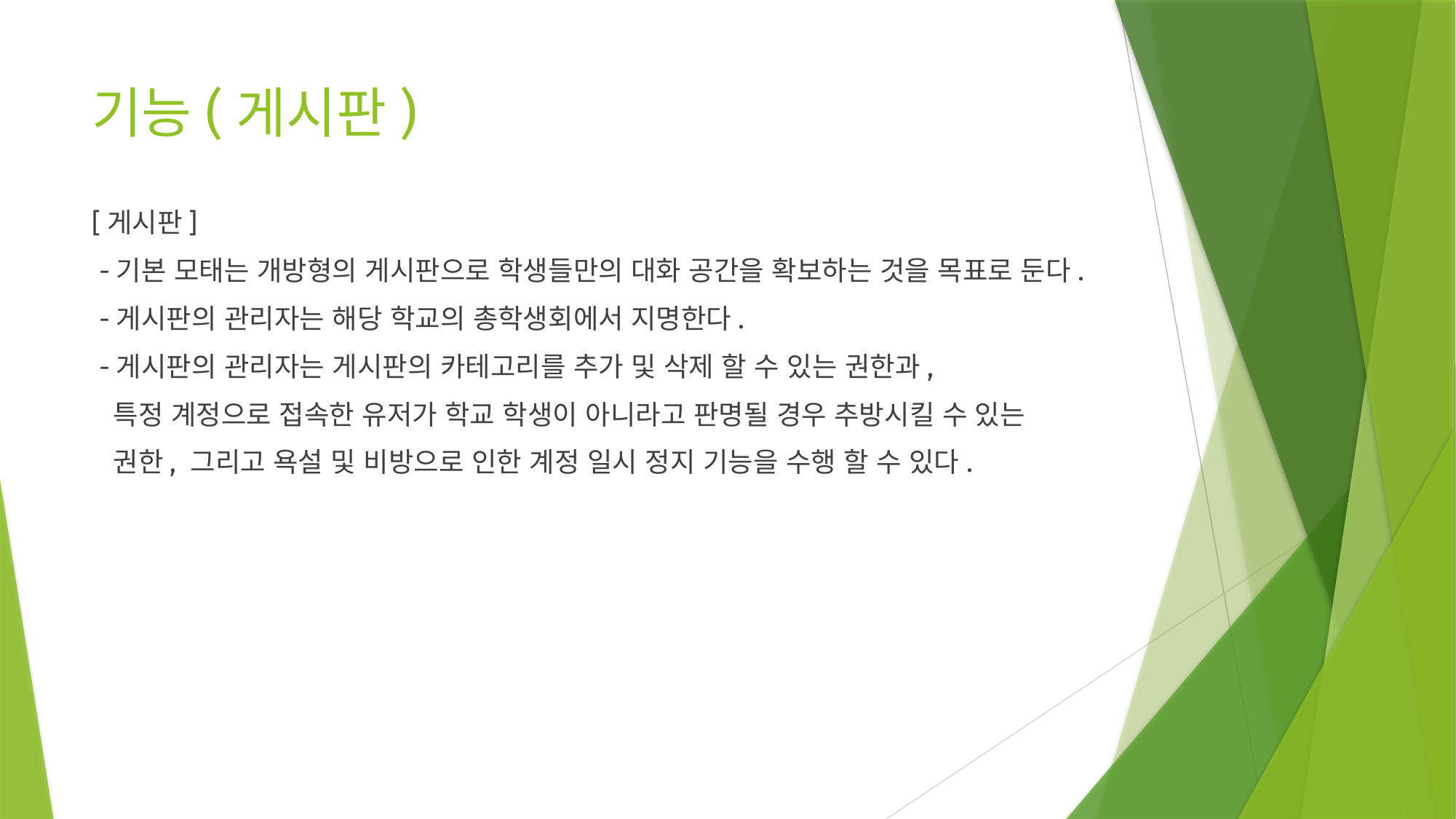

# 기능(게시판)
[게시판]
 -기본 모태는 개방형의 게시판으로 학생들만의 대화 공간을 확보하는 것을 목표로 둔다.
 -게시판의 관리자는 해당 학교의 총학생회에서 지명한다.
 -게시판의 관리자는 게시판의 카테고리를 추가 및 삭제 할 수 있는 권한과,
특정 계정으로 접속한 유저가 학교 학생이 아니라고 판명될 경우 추방시킬 수 있는
권한, 그리고 욕설 및 비방으로 인한 계정 일시 정지 기능을 수행 할 수 있다.